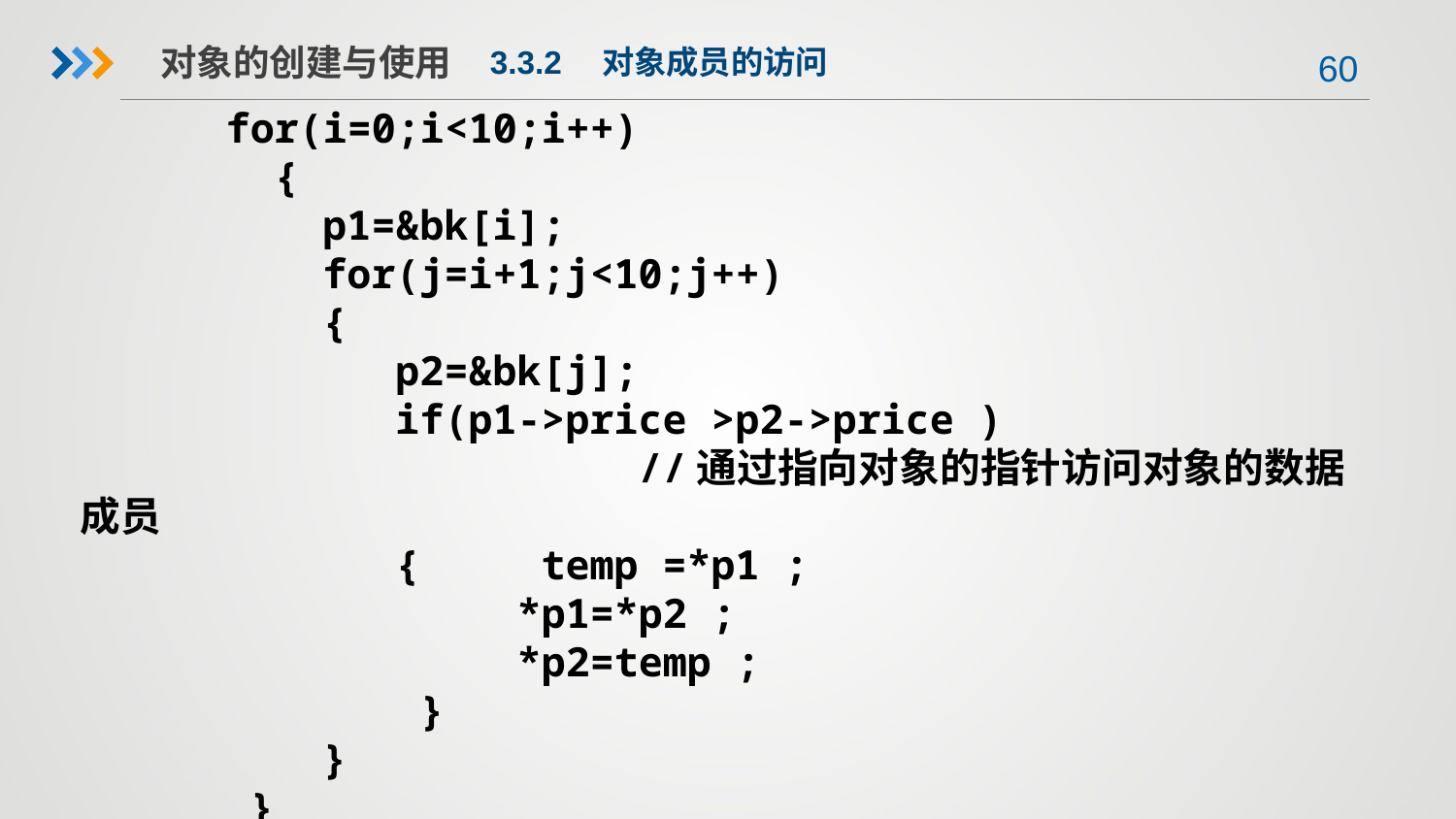

对象的创建与使用
3.3.2　对象成员的访问
 	for(i=0;i<10;i++)
	  {
	    p1=&bk[i];
	    for(j=i+1;j<10;j++)
	    {
		 p2=&bk[j];
		 if(p1->price >p2->price )
                       //通过指向对象的指针访问对象的数据成员
		 {     temp =*p1 ;
			*p1=*p2 ;
			*p2=temp ;
		  }
	    }
	 }